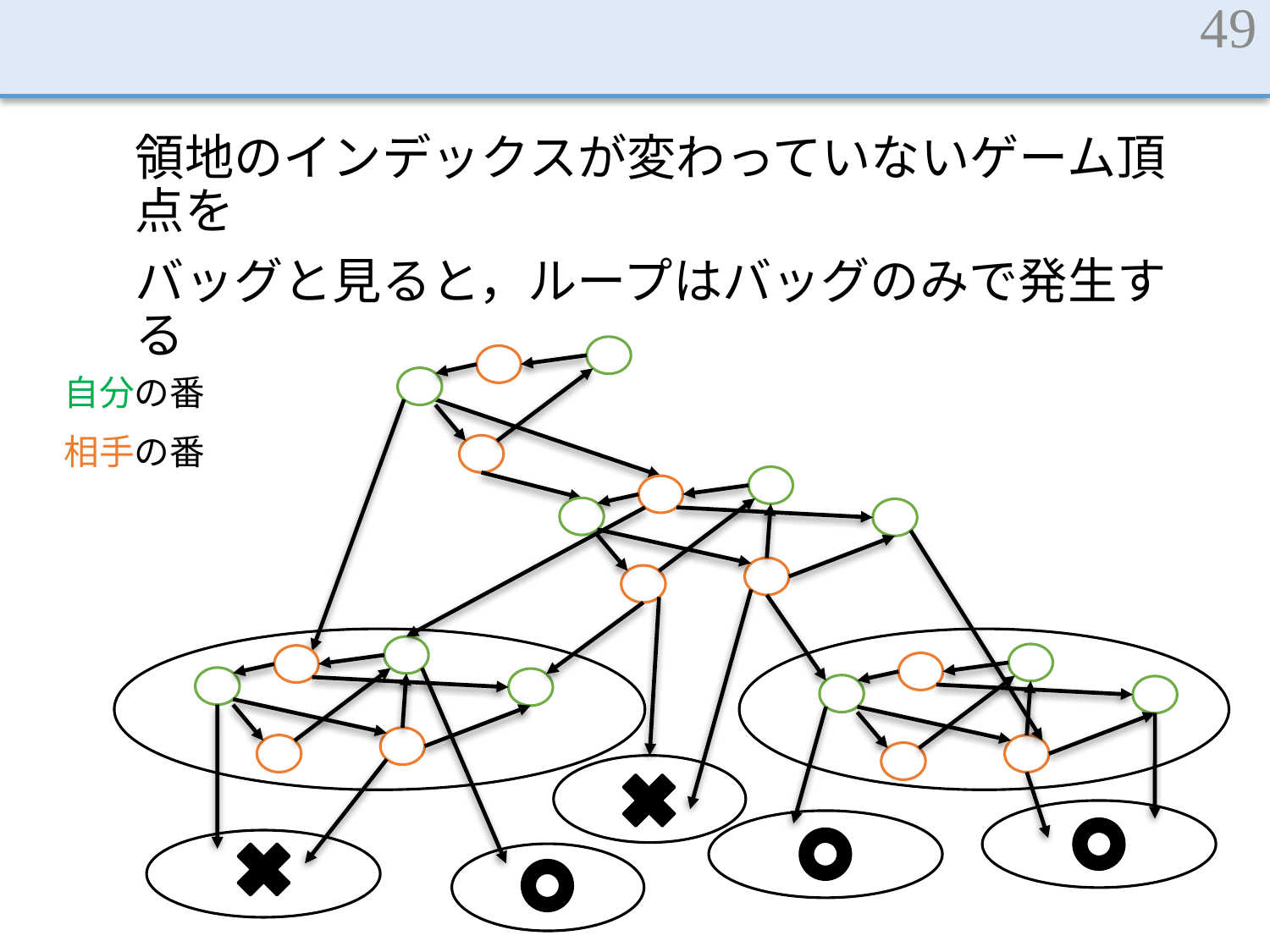

#
49
領地のインデックスが変わっていないゲーム頂点を
バッグと見ると，ループはバッグのみで発生する

自分の番

相手の番